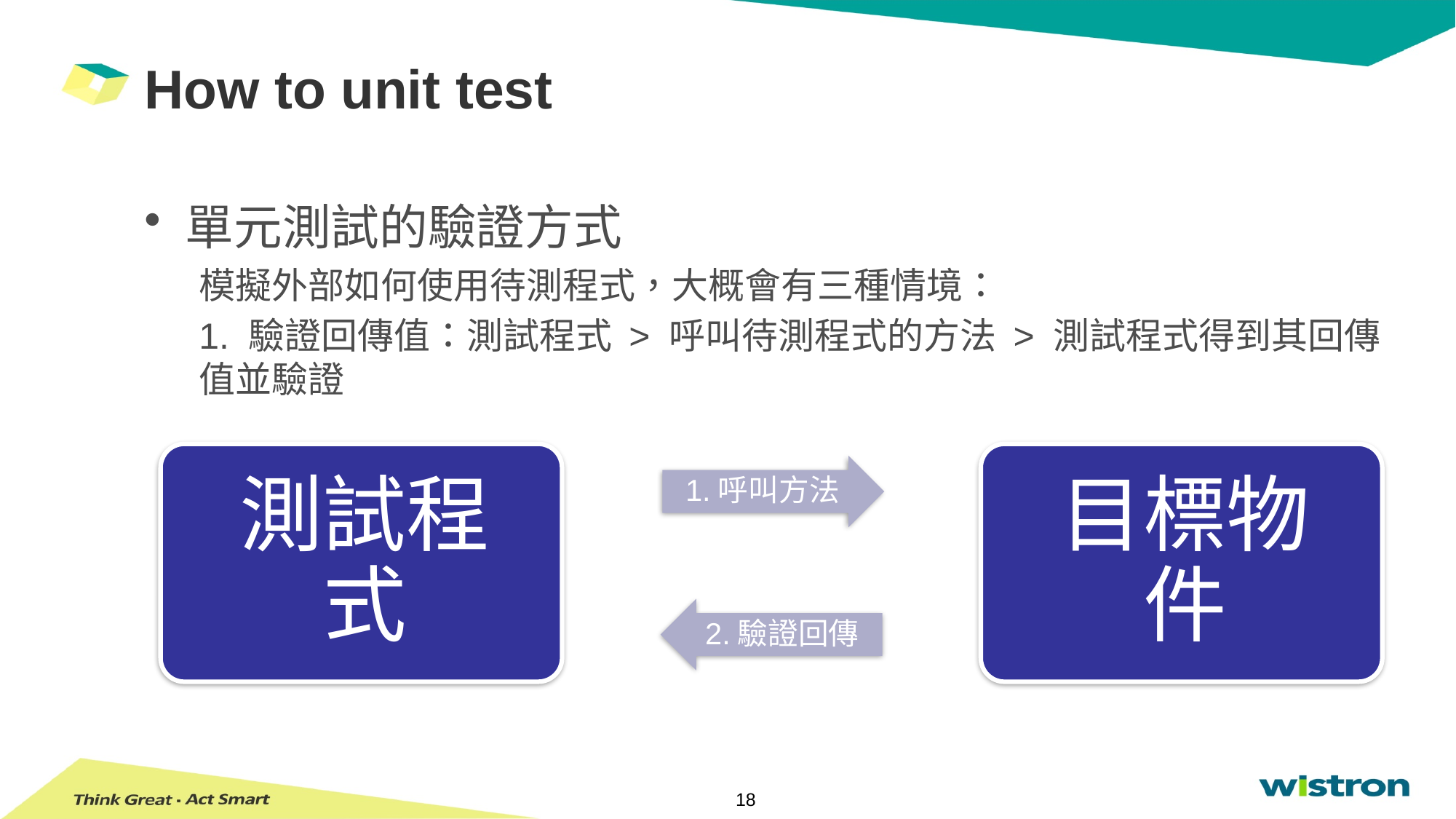

# How to unit test
單元測試的驗證方式
模擬外部如何使用待測程式，大概會有三種情境：
1. 驗證回傳值：測試程式 > 呼叫待測程式的方法 > 測試程式得到其回傳值並驗證

測試程式
1.呼叫方法
目標物件

2.驗證回傳
18